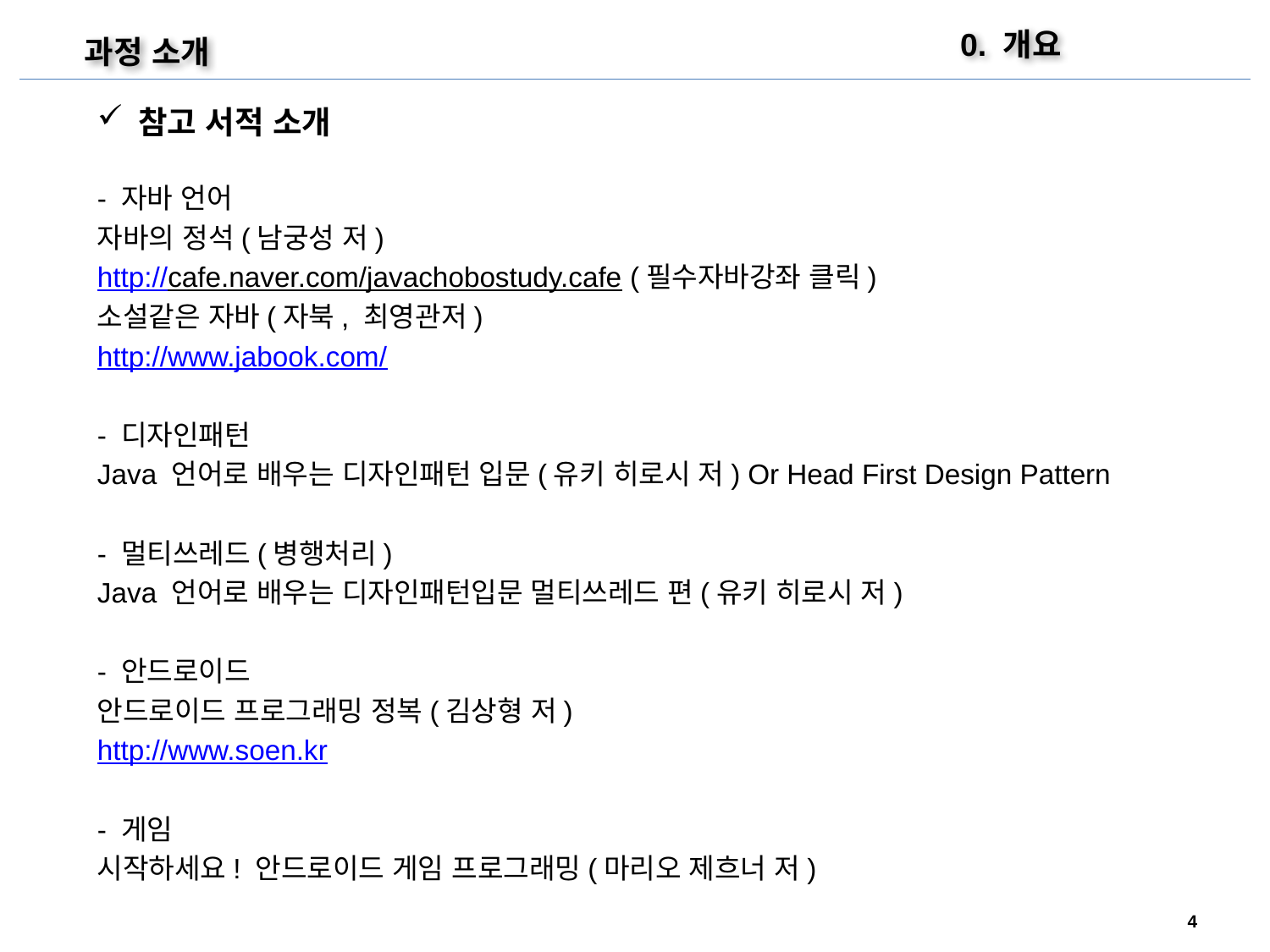

0. 개요
과정 소개
 참고 서적 소개

- 자바 언어
자바의 정석(남궁성 저)
http://cafe.naver.com/javachobostudy.cafe (필수자바강좌 클릭)
소설같은 자바(자북, 최영관저)
http://www.jabook.com/

- 디자인패턴
Java 언어로 배우는 디자인패턴 입문(유키 히로시 저) Or Head First Design Pattern

- 멀티쓰레드(병행처리)
Java 언어로 배우는 디자인패턴입문 멀티쓰레드 편(유키 히로시 저)

- 안드로이드
안드로이드 프로그래밍 정복(김상형 저)
http://www.soen.kr

- 게임
시작하세요! 안드로이드 게임 프로그래밍(마리오 제흐너 저)